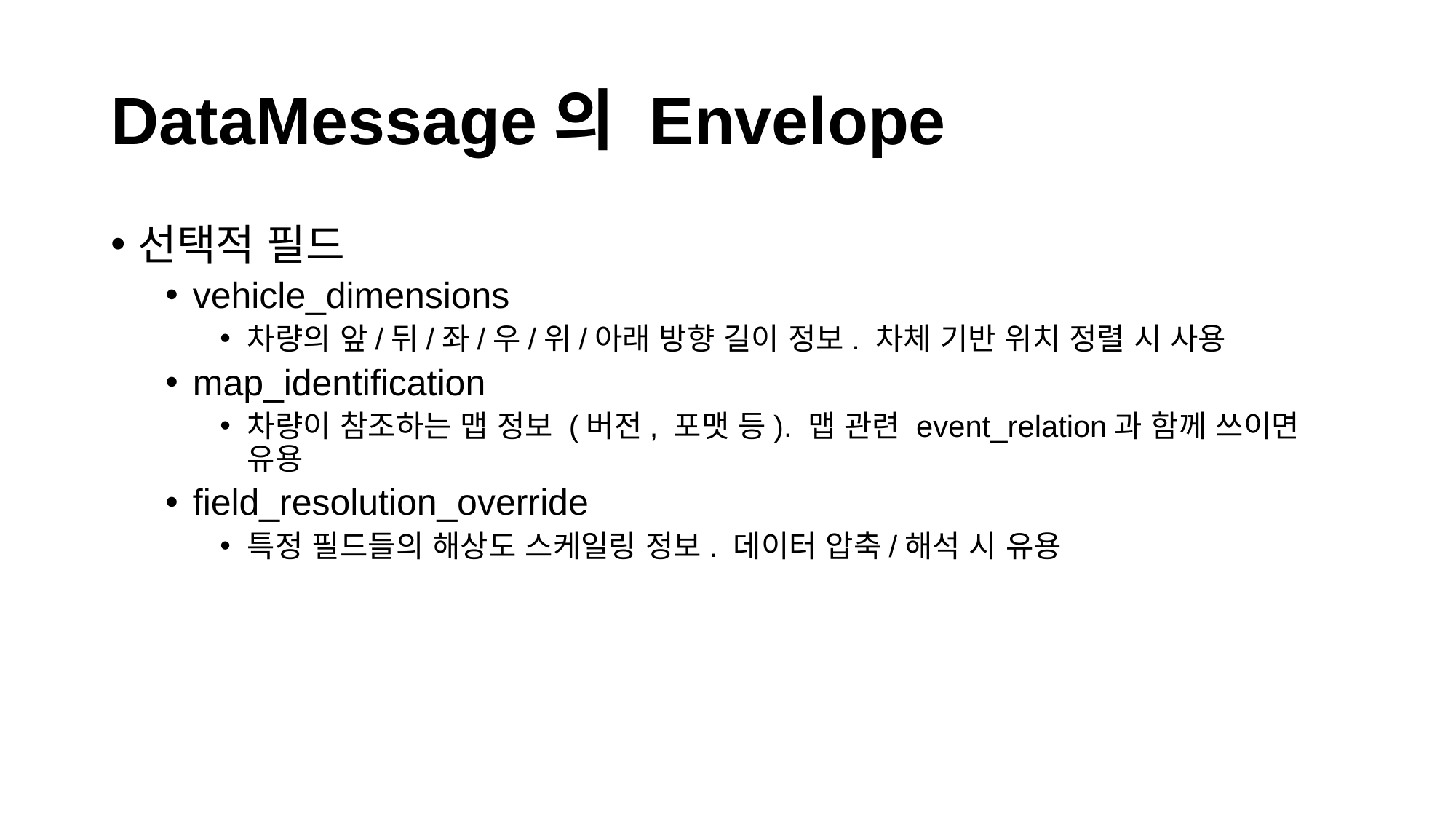

# DataMessage의 Envelope
선택적 필드
vehicle_dimensions
차량의 앞/뒤/좌/우/위/아래 방향 길이 정보. 차체 기반 위치 정렬 시 사용
map_identification
차량이 참조하는 맵 정보 (버전, 포맷 등). 맵 관련 event_relation과 함께 쓰이면 유용
field_resolution_override
특정 필드들의 해상도 스케일링 정보. 데이터 압축/해석 시 유용